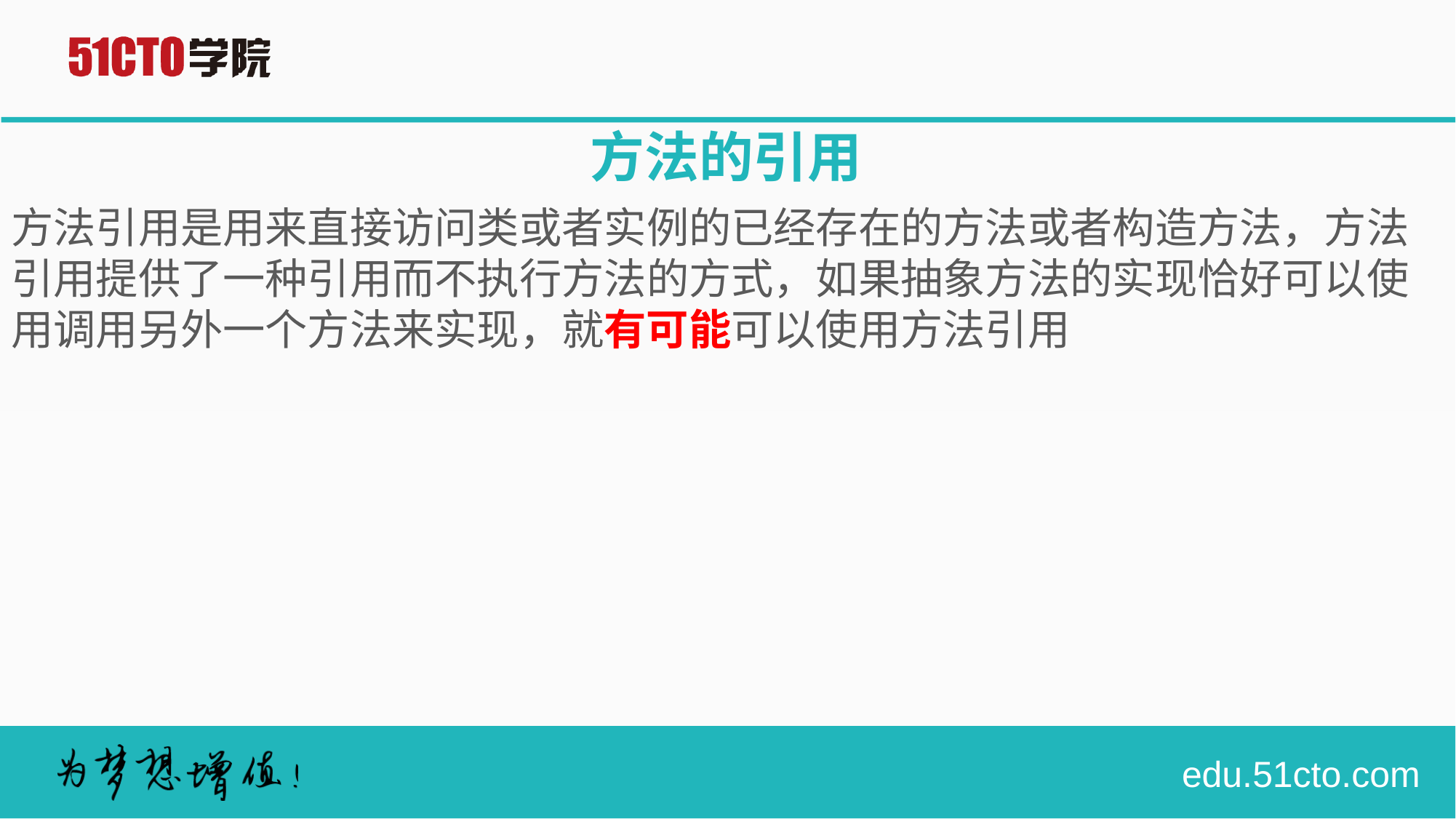

# 方法的引用
方法引用是用来直接访问类或者实例的已经存在的方法或者构造方法，方法引用提供了一种引用而不执行方法的方式，如果抽象方法的实现恰好可以使用调用另外一个方法来实现，就有可能可以使用方法引用